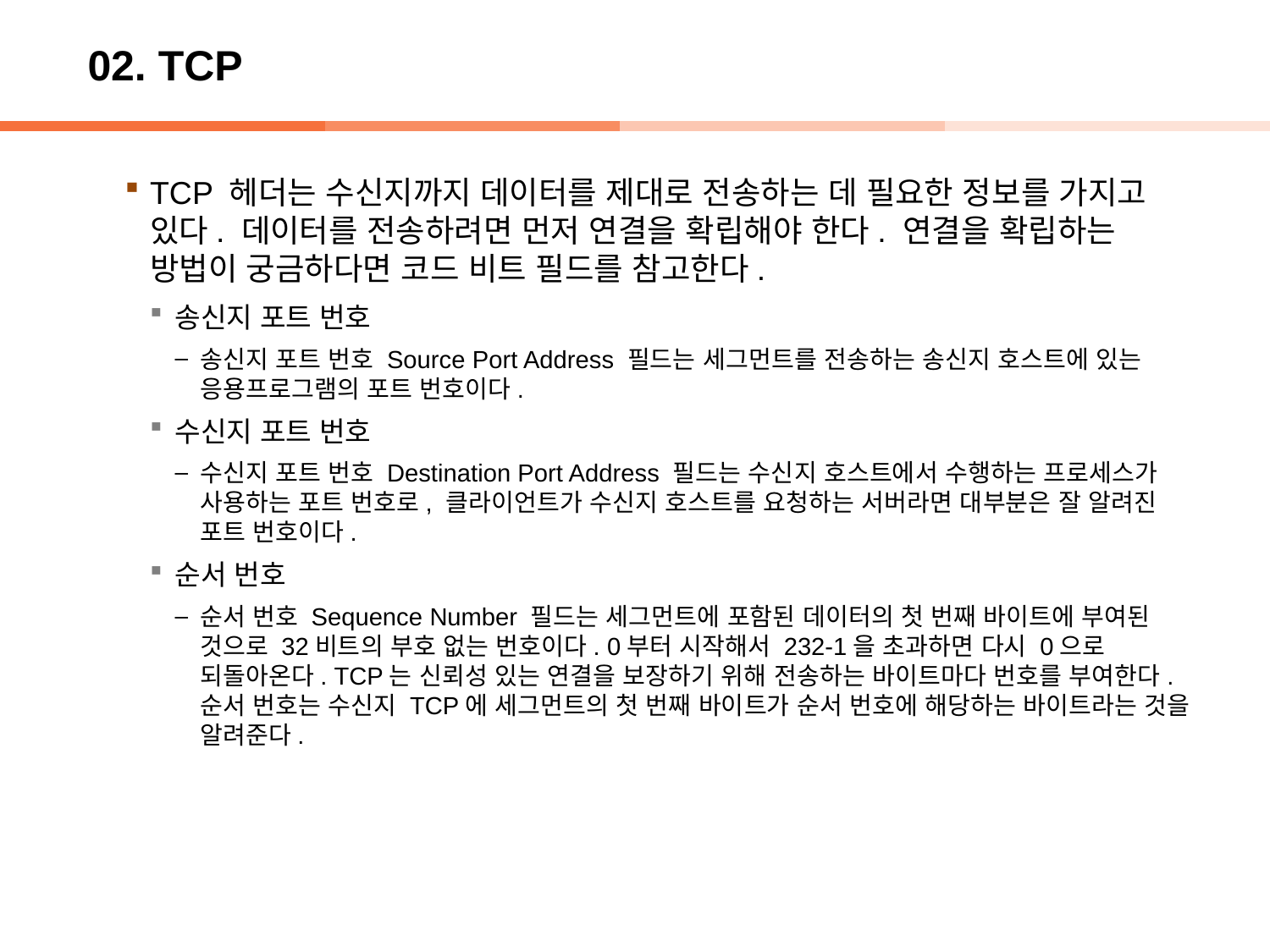

# 02. TCP
TCP 헤더는 수신지까지 데이터를 제대로 전송하는 데 필요한 정보를 가지고 있다. 데이터를 전송하려면 먼저 연결을 확립해야 한다. 연결을 확립하는 방법이 궁금하다면 코드 비트 필드를 참고한다.
송신지 포트 번호
송신지 포트 번호 Source Port Address 필드는 세그먼트를 전송하는 송신지 호스트에 있는 응용프로그램의 포트 번호이다.
수신지 포트 번호
수신지 포트 번호 Destination Port Address 필드는 수신지 호스트에서 수행하는 프로세스가 사용하는 포트 번호로, 클라이언트가 수신지 호스트를 요청하는 서버라면 대부분은 잘 알려진 포트 번호이다.
순서 번호
순서 번호 Sequence Number 필드는 세그먼트에 포함된 데이터의 첫 번째 바이트에 부여된 것으로 32비트의 부호 없는 번호이다. 0부터 시작해서 232-1을 초과하면 다시 0으로 되돌아온다. TCP는 신뢰성 있는 연결을 보장하기 위해 전송하는 바이트마다 번호를 부여한다. 순서 번호는 수신지 TCP에 세그먼트의 첫 번째 바이트가 순서 번호에 해당하는 바이트라는 것을 알려준다.